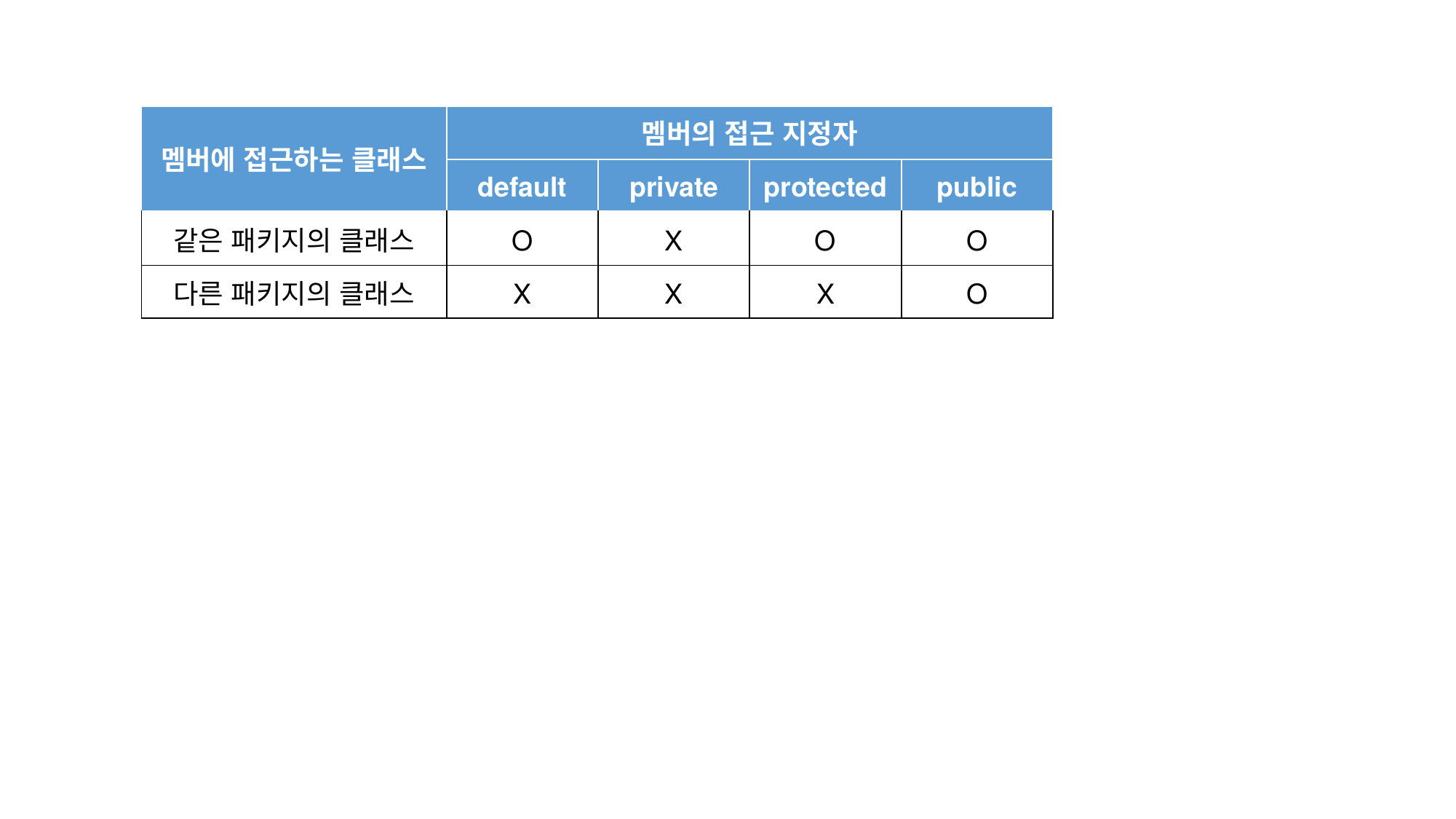

| 멤버에 접근하는 클래스 | 멤버의 접근 지정자 |  |  |  |
| --- | --- | --- | --- | --- |
|  | default | private | protected | public |
| 같은 패키지의 클래스 | O | X | O | O |
| 다른 패키지의 클래스 | X | X | X | O |